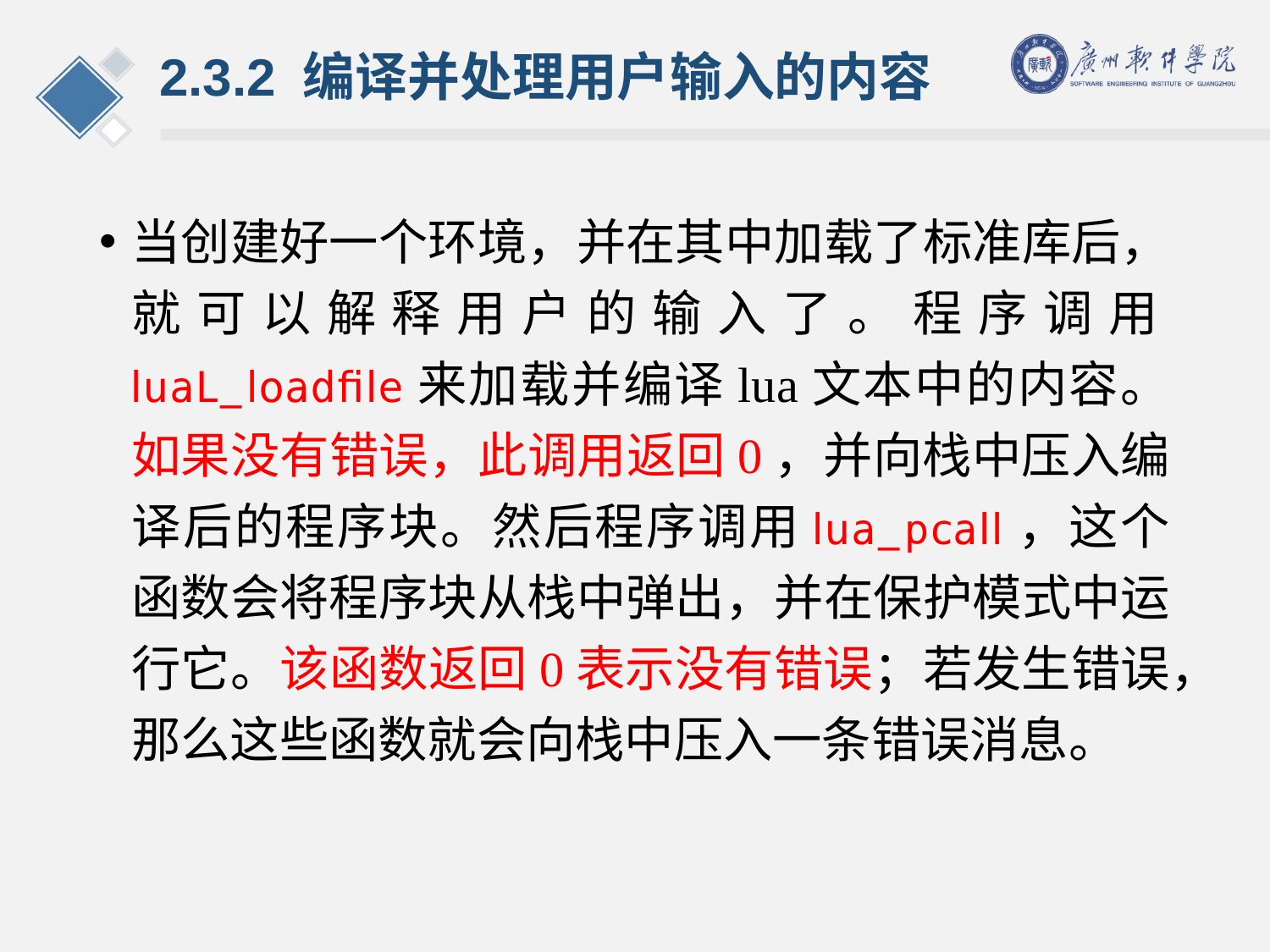

# 2.3.2 编译并处理用户输入的内容
当创建好一个环境，并在其中加载了标准库后，就可以解释用户的输入了。程序调用luaL_loadfile来加载并编译lua文本中的内容。如果没有错误，此调用返回0，并向栈中压入编译后的程序块。然后程序调用lua_pcall，这个函数会将程序块从栈中弹出，并在保护模式中运行它。该函数返回0表示没有错误；若发生错误，那么这些函数就会向栈中压入一条错误消息。